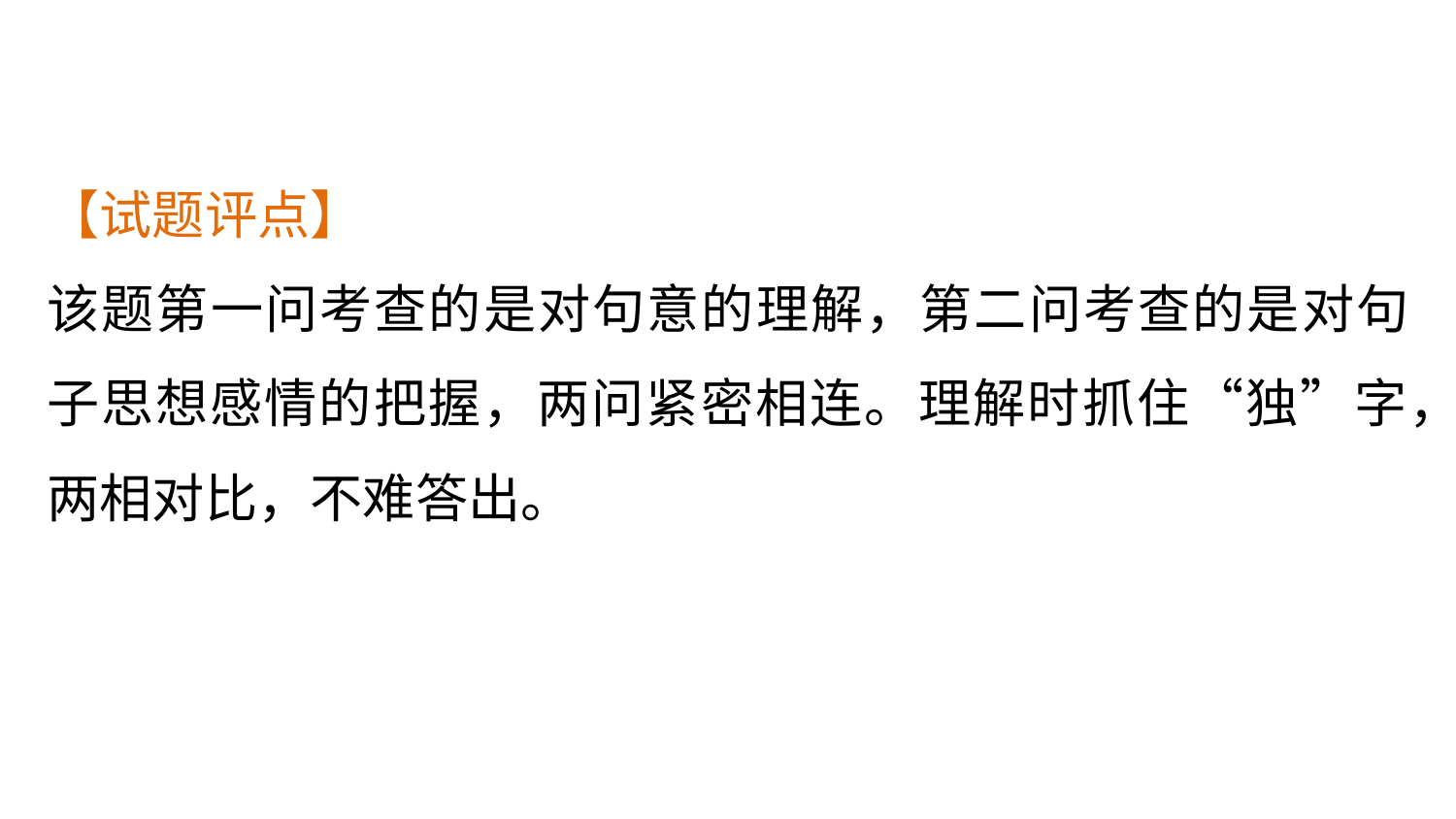

【试题评点】
该题第一问考查的是对句意的理解，第二问考查的是对句子思想感情的把握，两问紧密相连。理解时抓住“独”字，两相对比，不难答出。